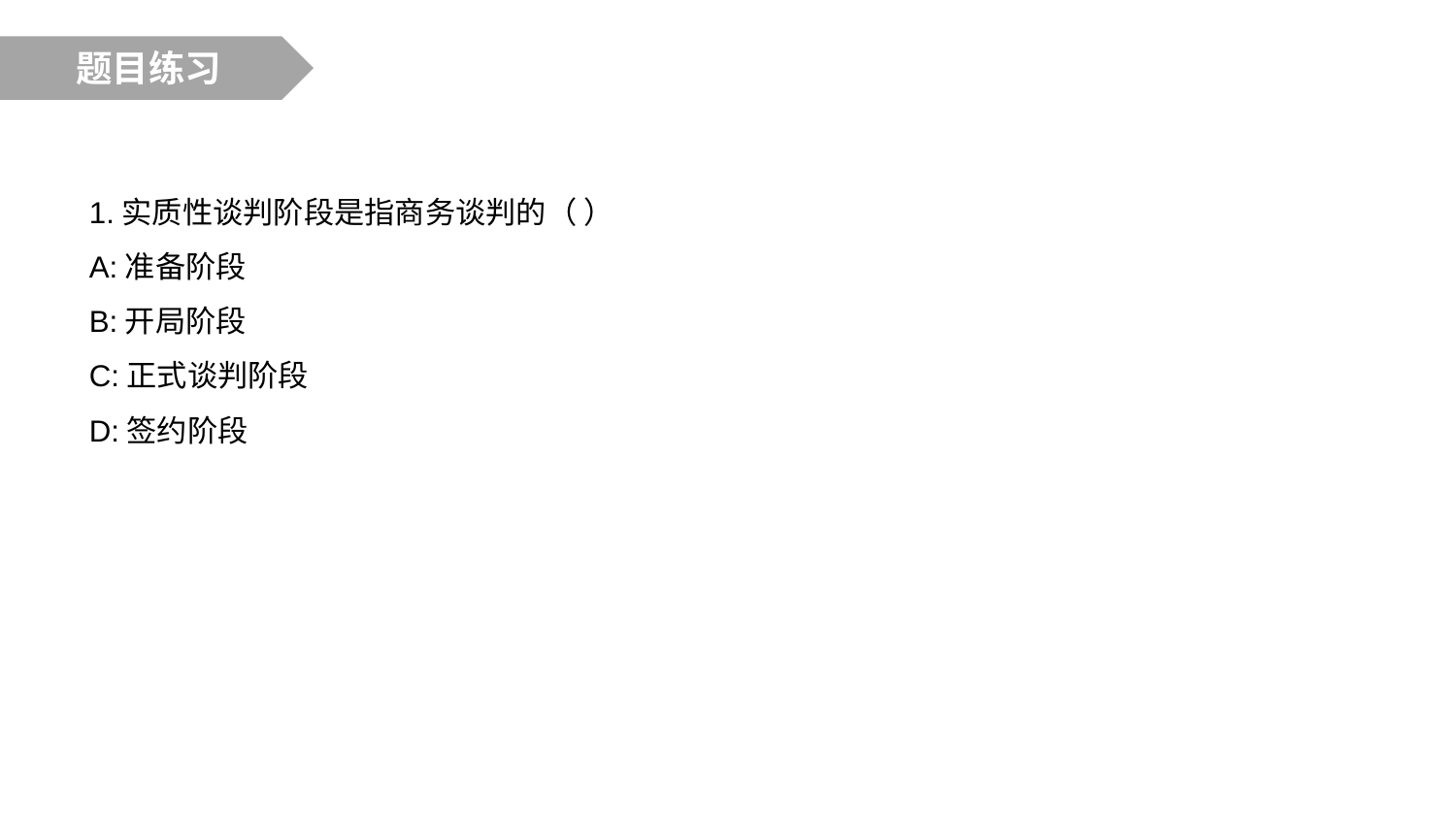

题目练习
1.实质性谈判阶段是指商务谈判的（ ）
A:准备阶段
B:开局阶段
C:正式谈判阶段
D:签约阶段